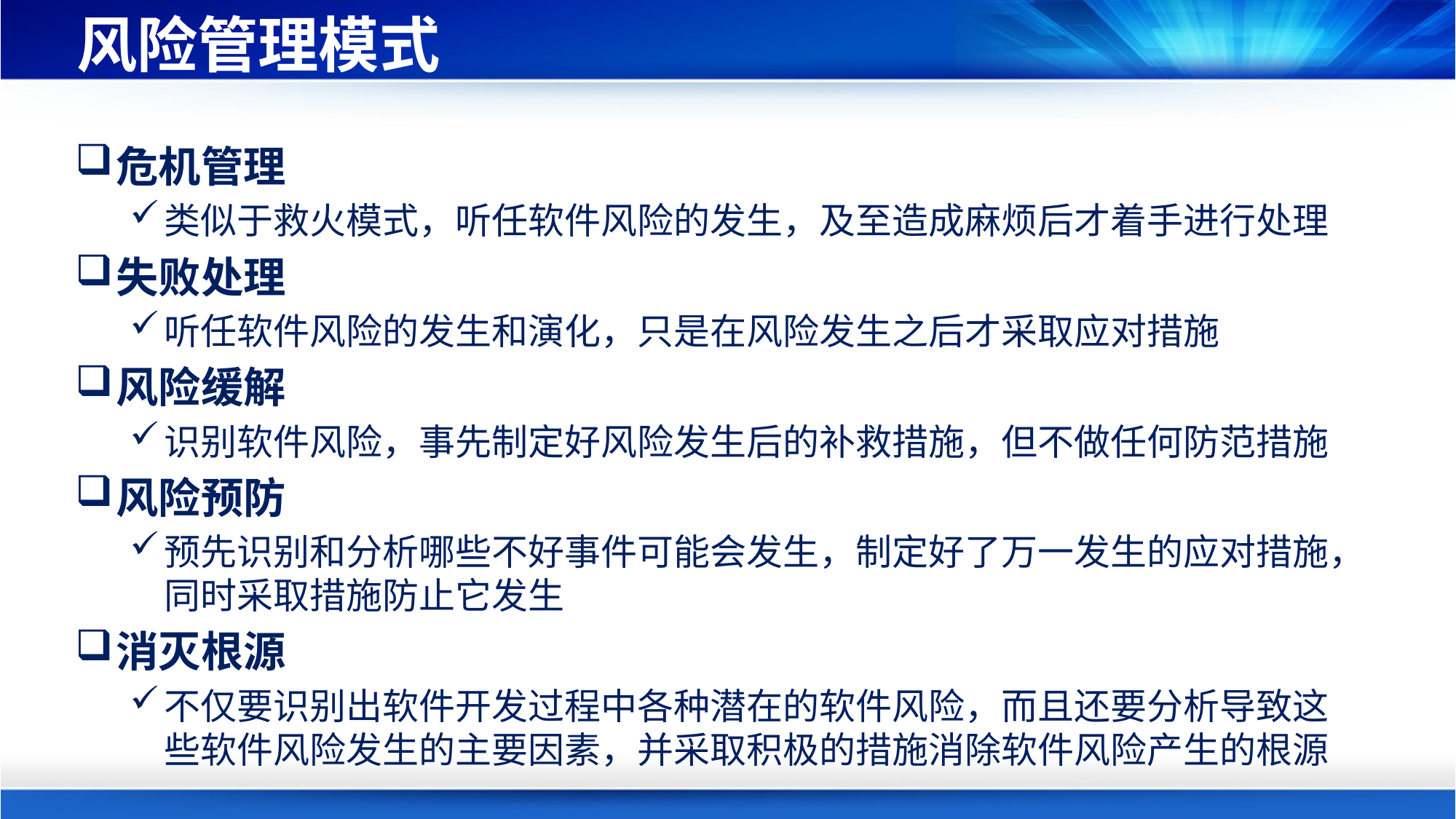

# 风险管理模式
危机管理
类似于救火模式，听任软件风险的发生，及至造成麻烦后才着手进行处理
失败处理
听任软件风险的发生和演化，只是在风险发生之后才采取应对措施
风险缓解
识别软件风险，事先制定好风险发生后的补救措施，但不做任何防范措施
风险预防
预先识别和分析哪些不好事件可能会发生，制定好了万一发生的应对措施，同时采取措施防止它发生
消灭根源
不仅要识别出软件开发过程中各种潜在的软件风险，而且还要分析导致这些软件风险发生的主要因素，并采取积极的措施消除软件风险产生的根源